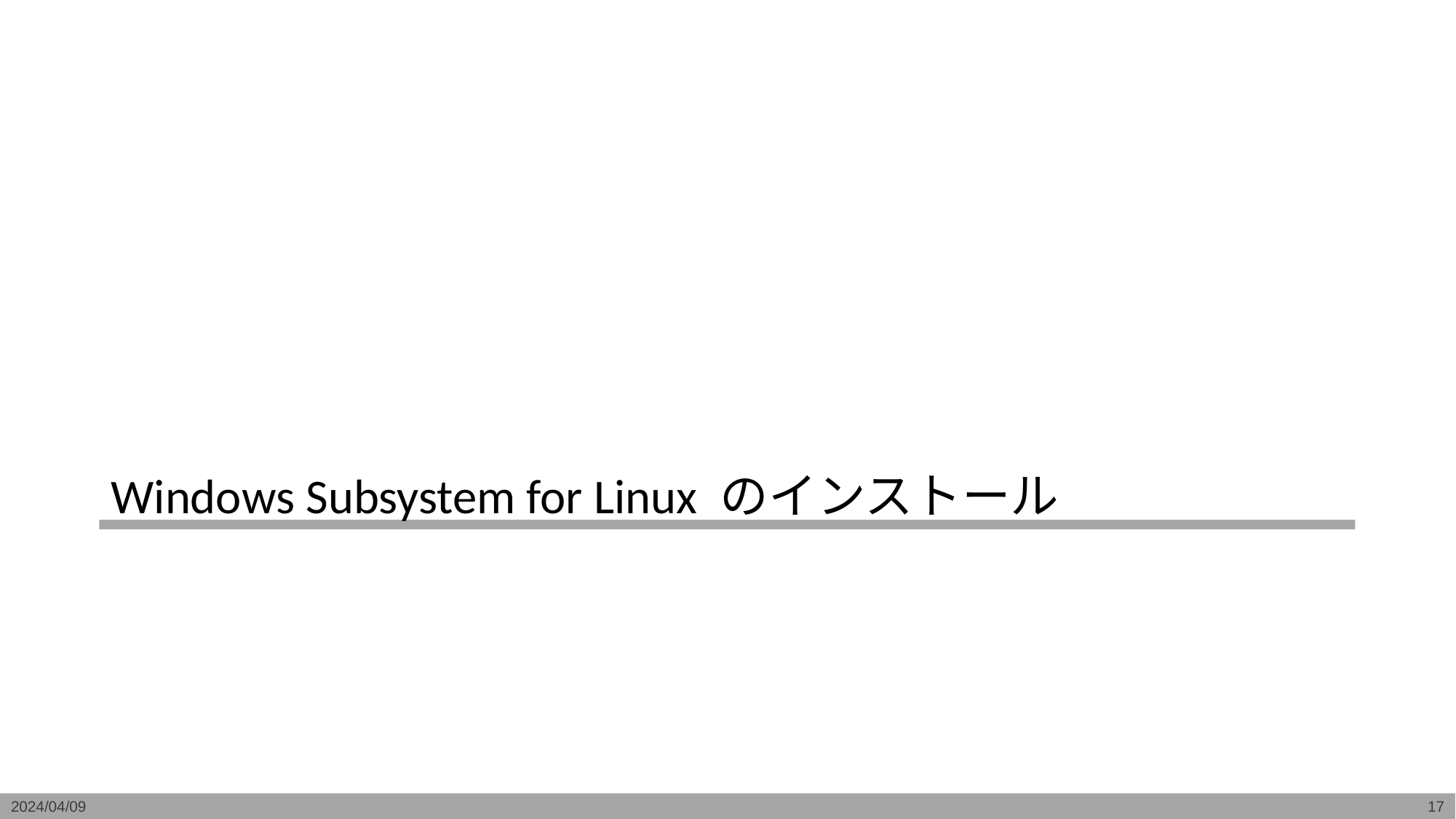

# Windows Subsystem for Linux のインストール

2024/04/09
17